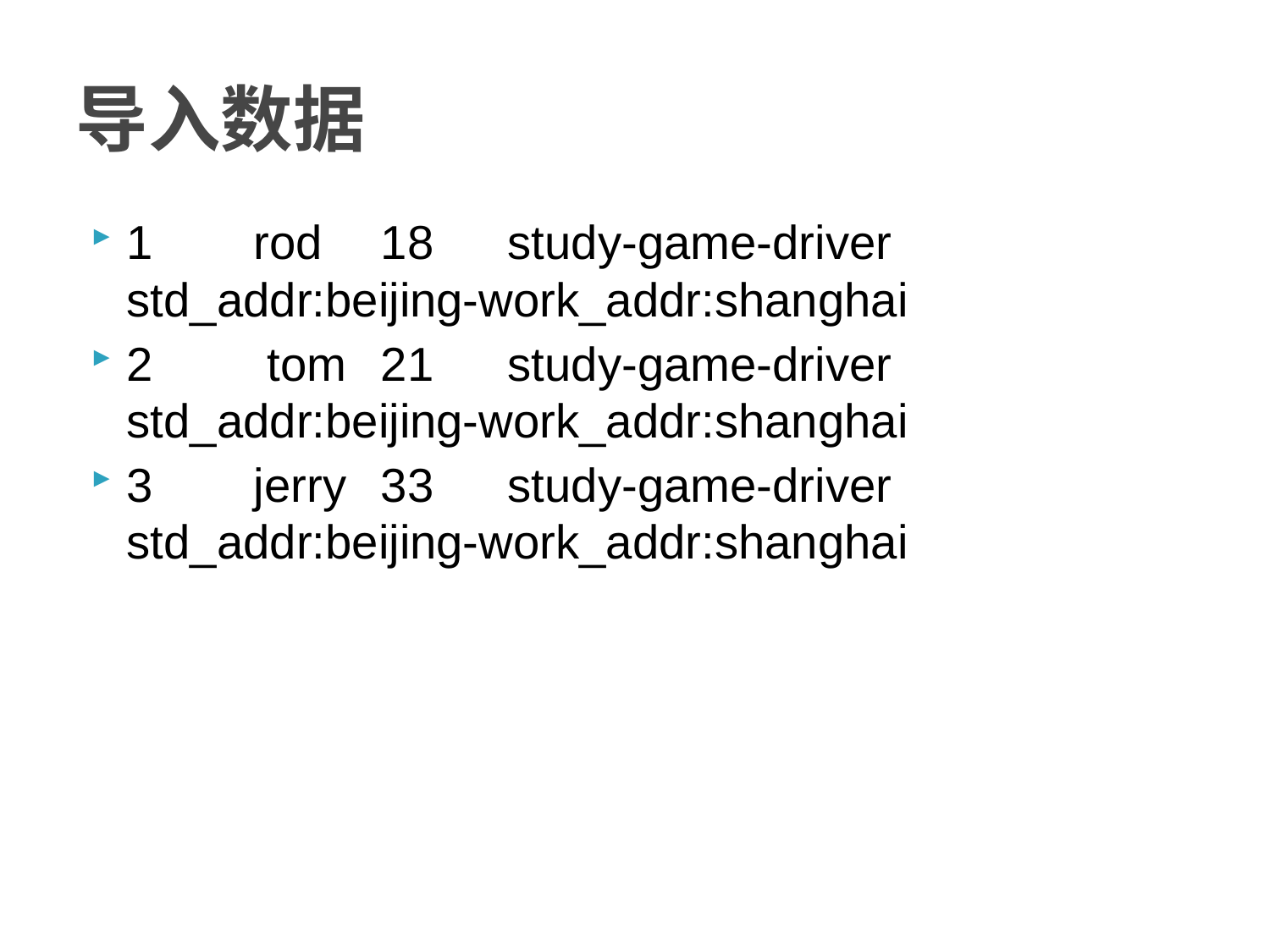

# 导入数据
1	rod	18	study-game-driver	std_addr:beijing-work_addr:shanghai
2	 tom	21	study-game-driver	std_addr:beijing-work_addr:shanghai
3	jerry	33	study-game-driver	std_addr:beijing-work_addr:shanghai